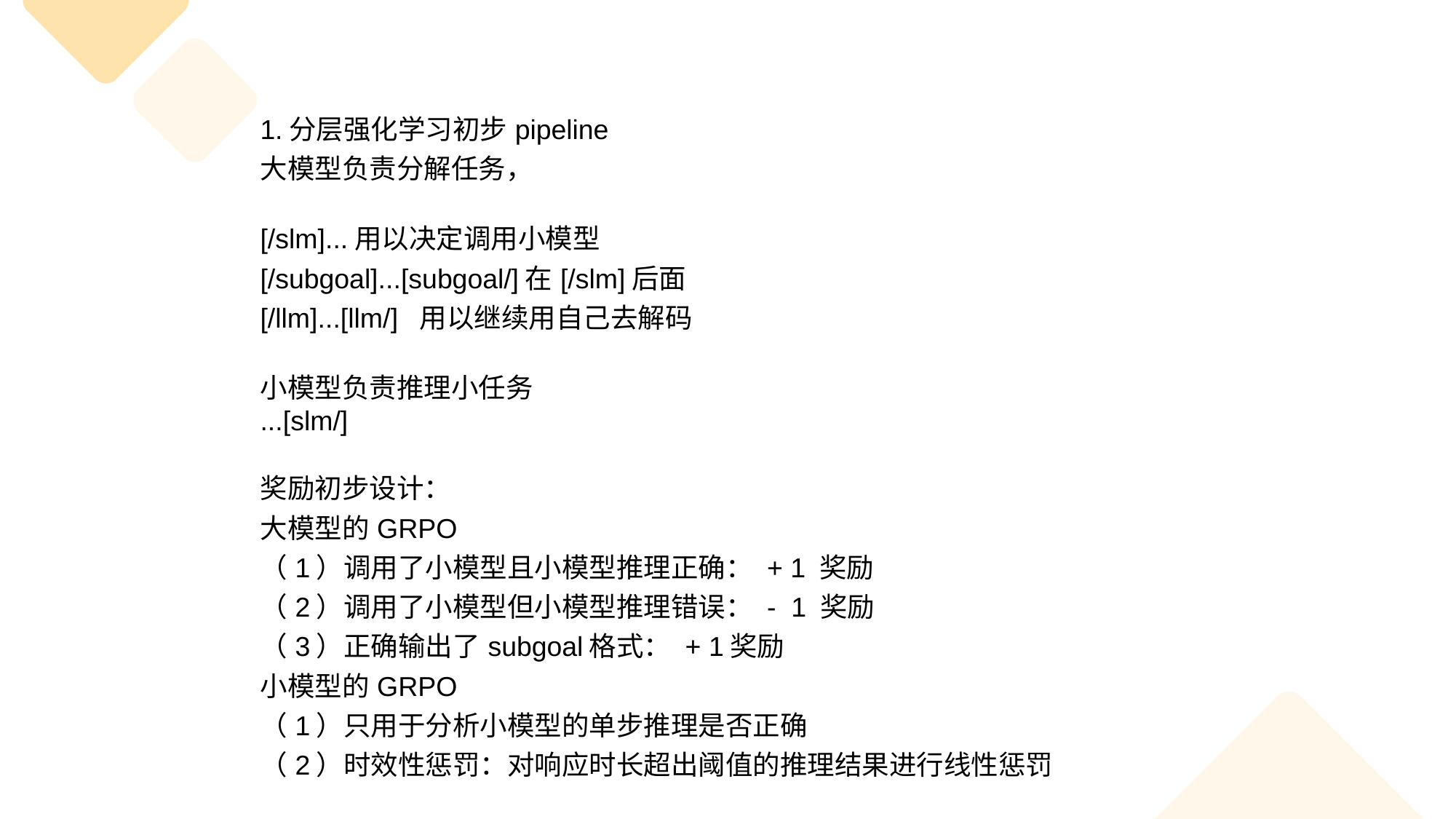

1.分层强化学习初步pipeline
大模型负责分解任务，

[/slm]...用以决定调用小模型
[/subgoal]...[subgoal/]在[/slm]后面
[/llm]...[llm/]  用以继续用自己去解码

小模型负责推理小任务
...[slm/]

奖励初步设计：
大模型的GRPO
（1）调用了小模型且小模型推理正确： + 1 奖励
（2）调用了小模型但小模型推理错误： -  1 奖励
（3）正确输出了subgoal格式： + 1奖励
小模型的GRPO
（1）只用于分析小模型的单步推理是否正确
（2）时效性惩罚：对响应时长超出阈值的推理结果进行线性惩罚

调用小模型的模块，检测到这种格式就调用小模型
[/slm][/subgoal]...[subgoal/]